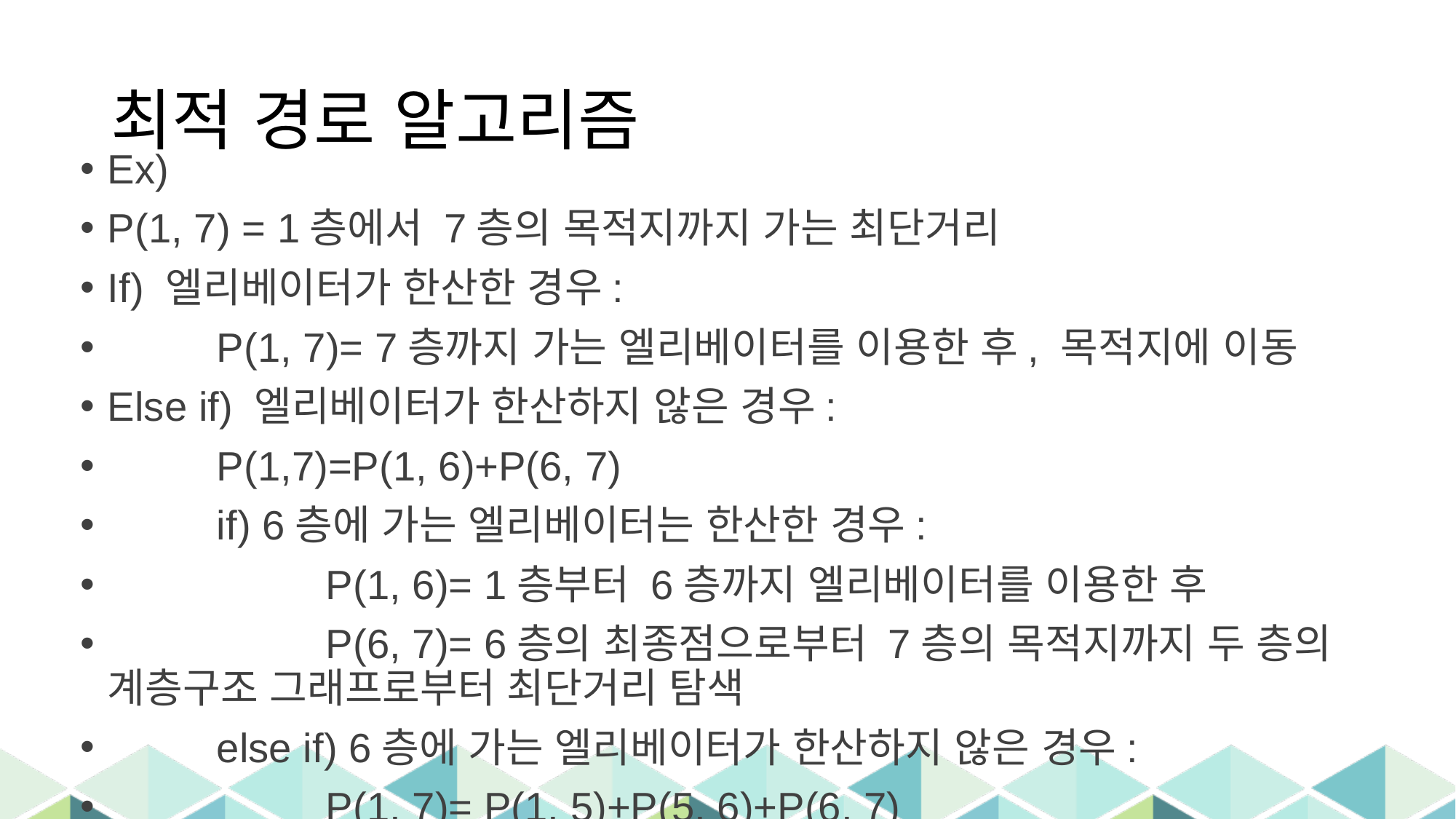

# 최적 경로 알고리즘
Ex)
P(1, 7) = 1층에서 7층의 목적지까지 가는 최단거리
If) 엘리베이터가 한산한 경우:
	P(1, 7)= 7층까지 가는 엘리베이터를 이용한 후, 목적지에 이동
Else if) 엘리베이터가 한산하지 않은 경우:
	P(1,7)=P(1, 6)+P(6, 7)
	if) 6층에 가는 엘리베이터는 한산한 경우:
	 	P(1, 6)= 1층부터 6층까지 엘리베이터를 이용한 후
		P(6, 7)= 6층의 최종점으로부터 7층의 목적지까지 두 층의 계층구조 그래프로부터 최단거리 탐색
	else if) 6층에 가는 엘리베이터가 한산하지 않은 경우:
		P(1, 7)= P(1, 5)+P(5, 6)+P(6, 7)
….